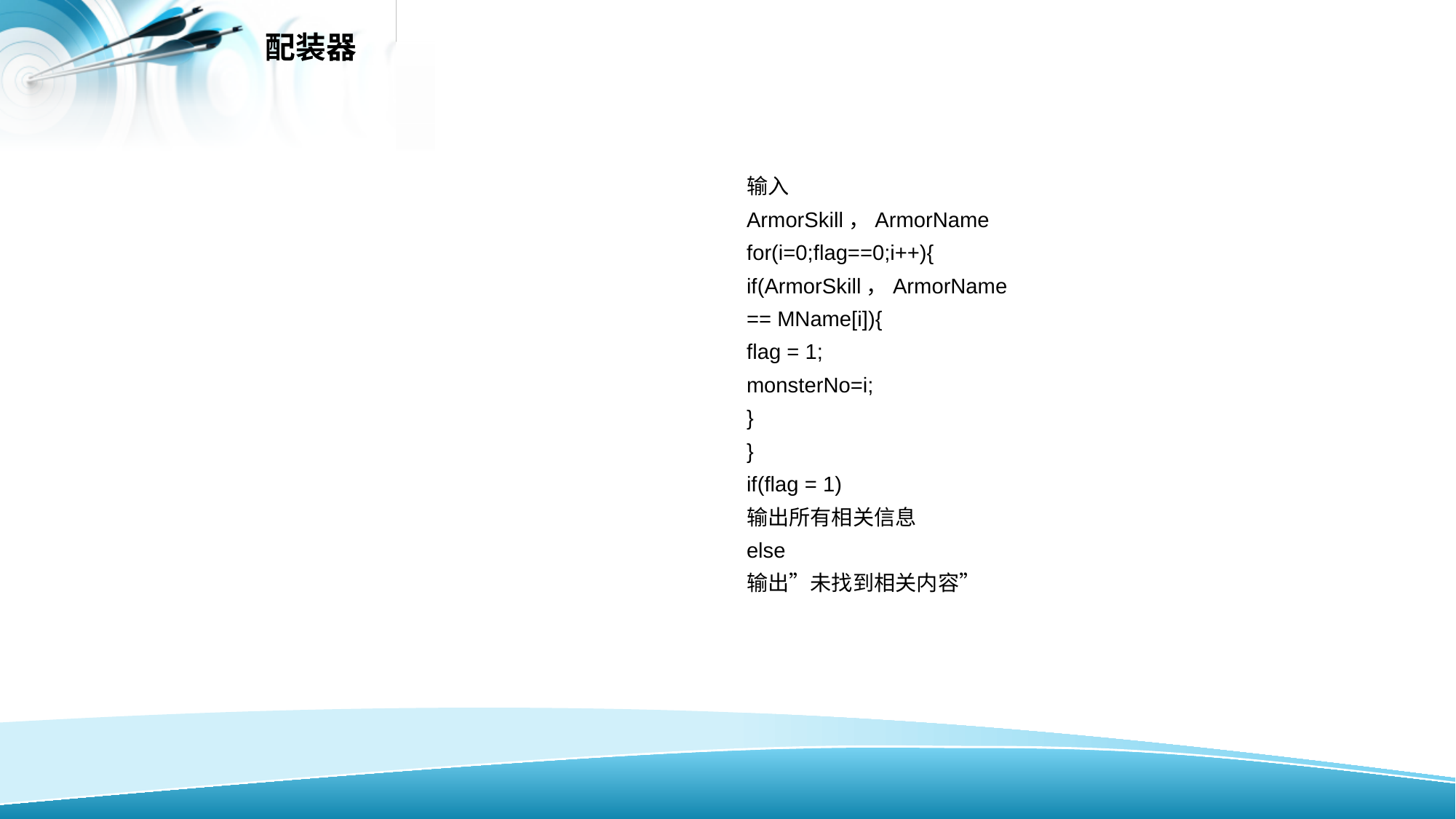

配装器
输入 ArmorSkill，ArmorName
for(i=0;flag==0;i++){
if(ArmorSkill，ArmorName == MName[i]){
flag = 1;
monsterNo=i;
}
}
if(flag = 1)
输出所有相关信息
else
输出”未找到相关内容”